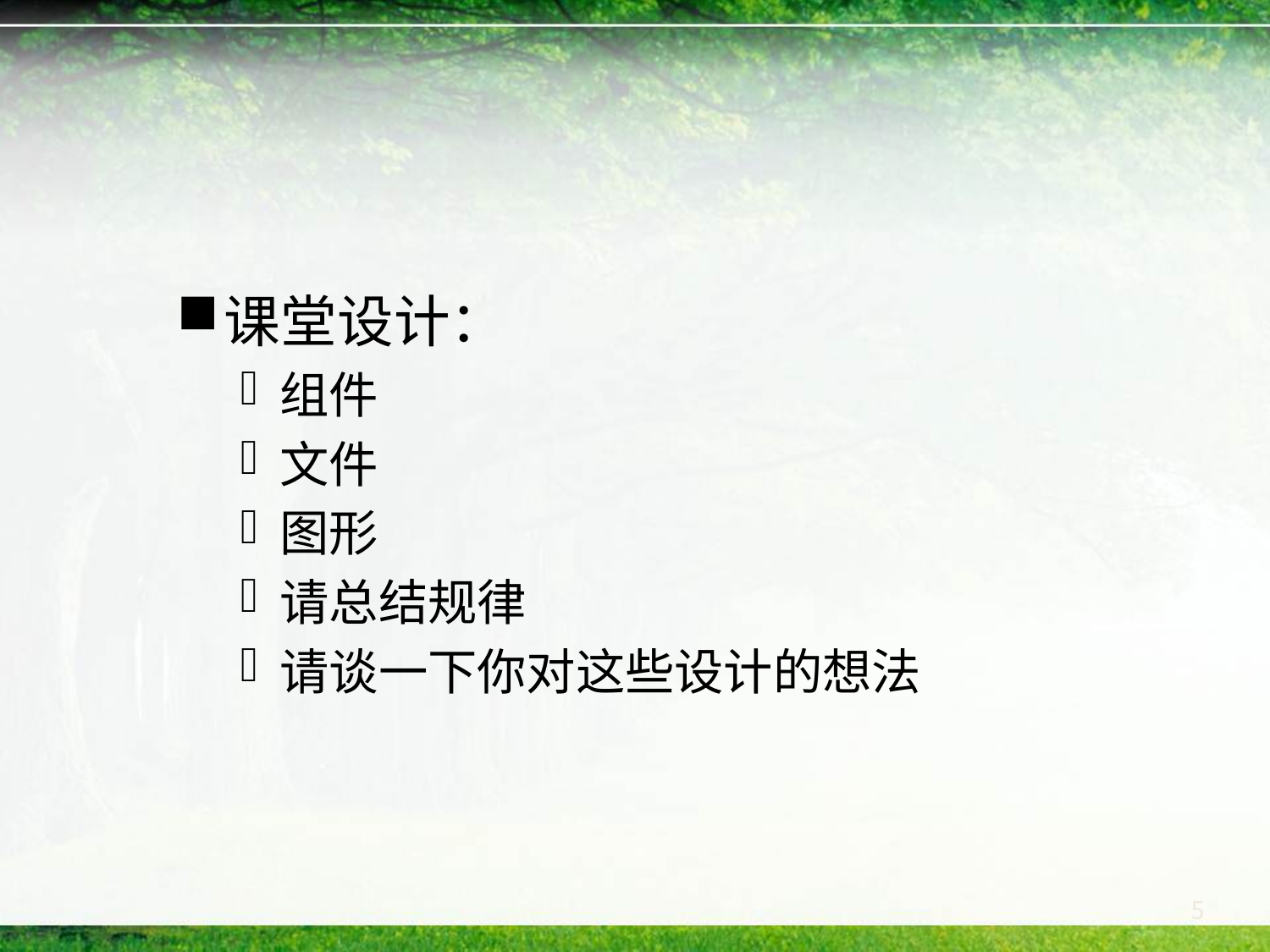

#
课堂设计：
组件
文件
图形
请总结规律
请谈一下你对这些设计的想法
5